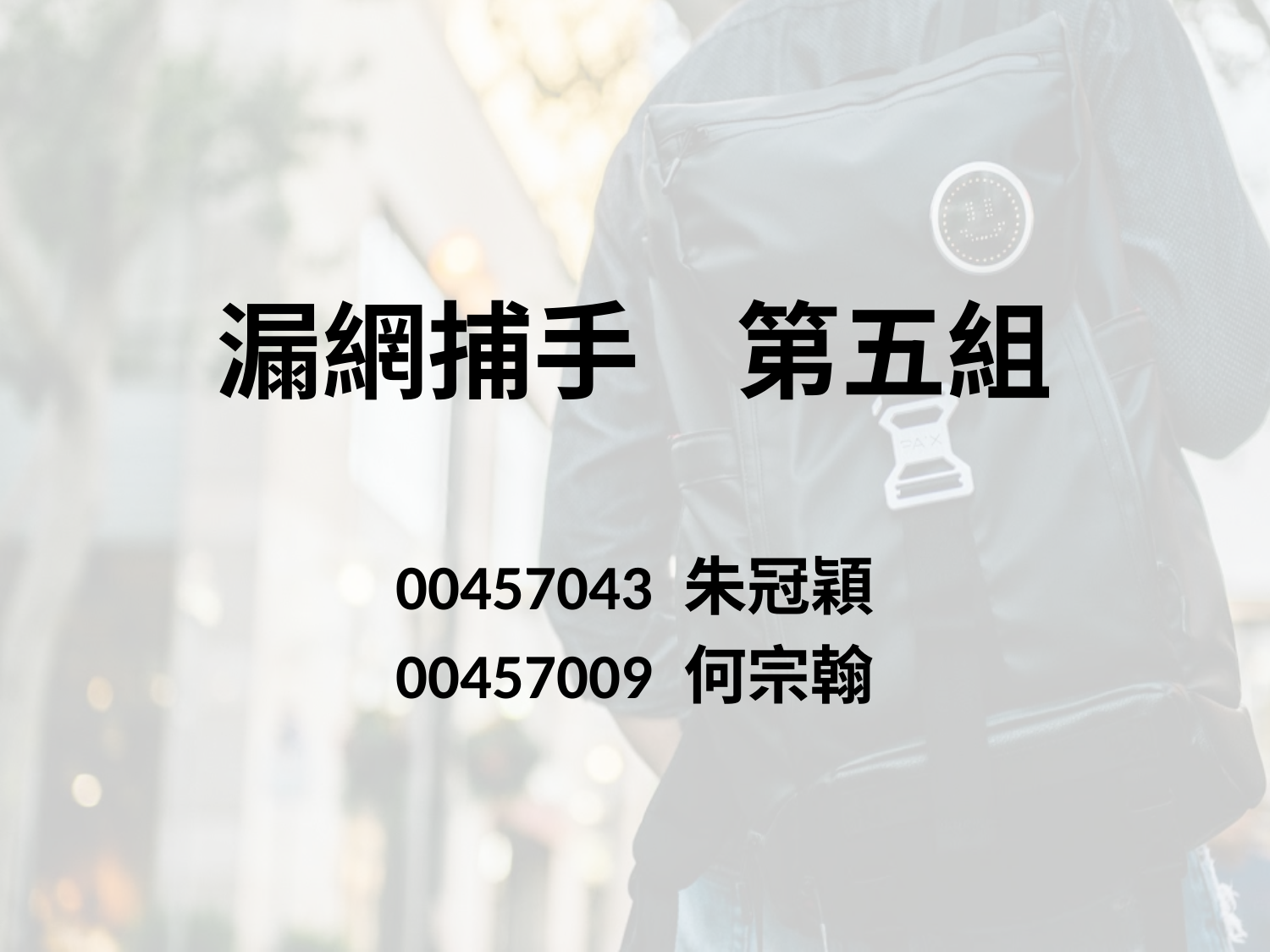

# 漏網捕手    第五組
00457043 朱冠穎
00457009 何宗翰